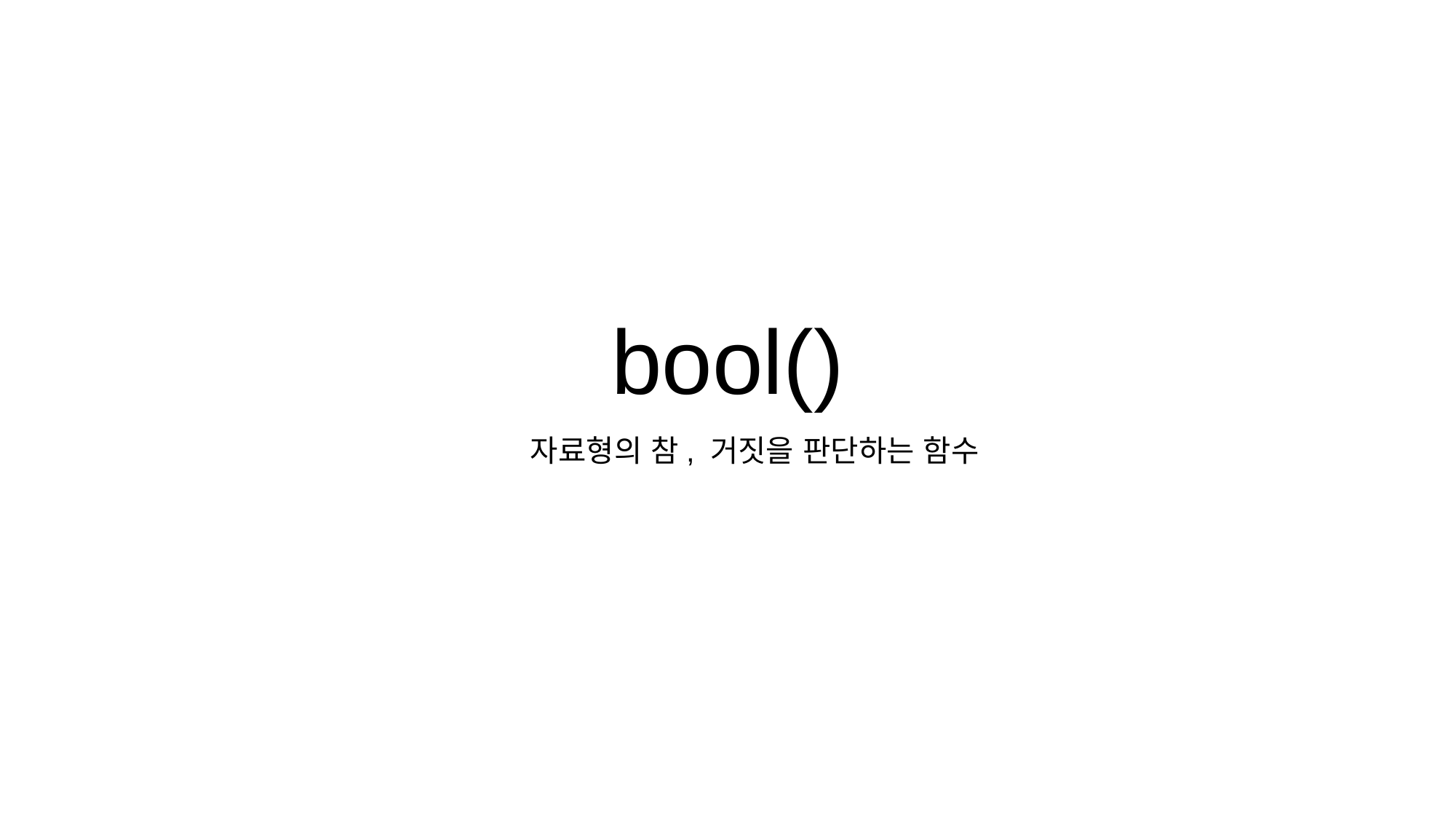

# bool()
자료형의 참, 거짓을 판단하는 함수